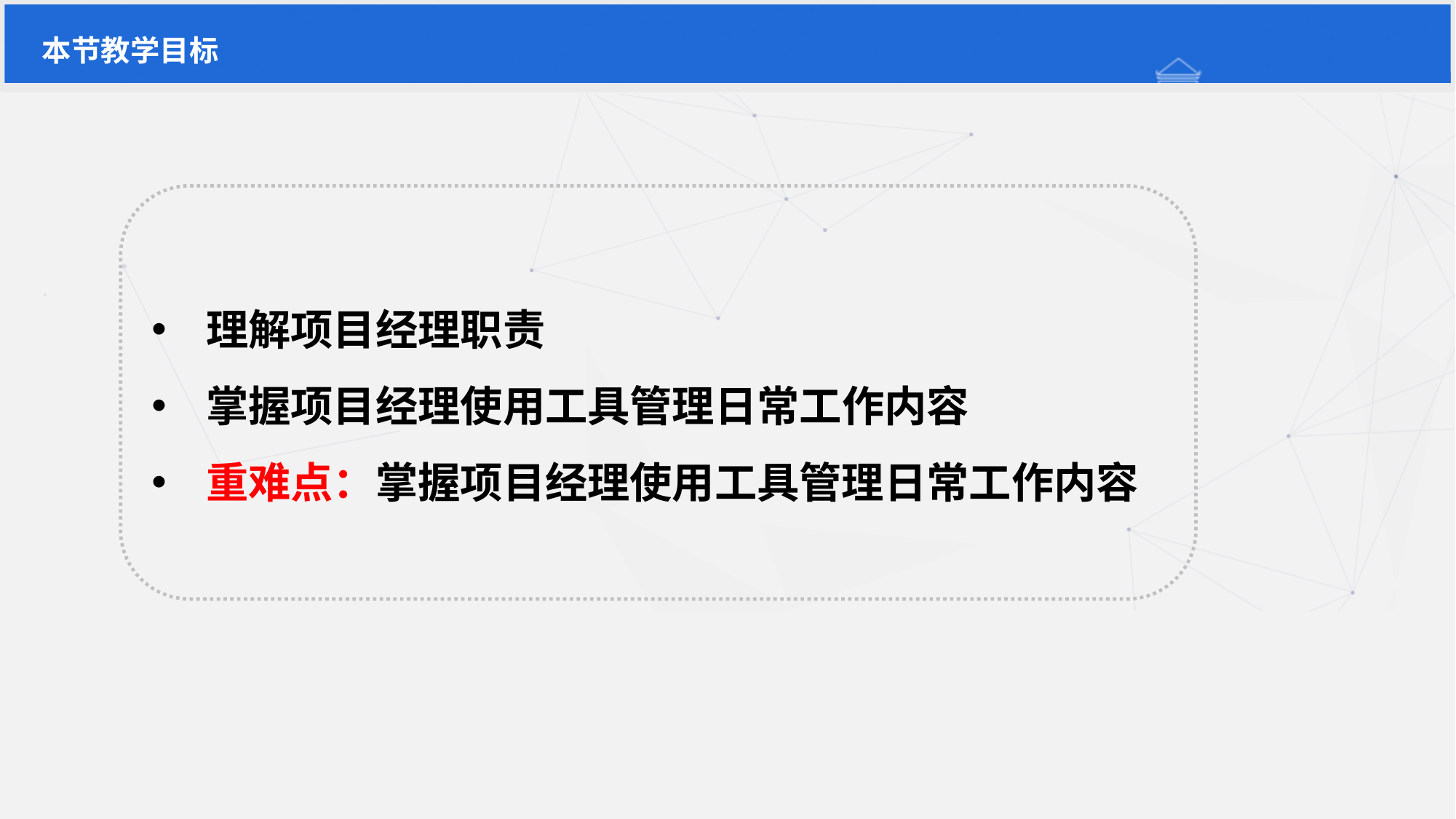

本节教学目标
理解项目经理职责
掌握项目经理使用工具管理日常工作内容
重难点：掌握项目经理使用工具管理日常工作内容